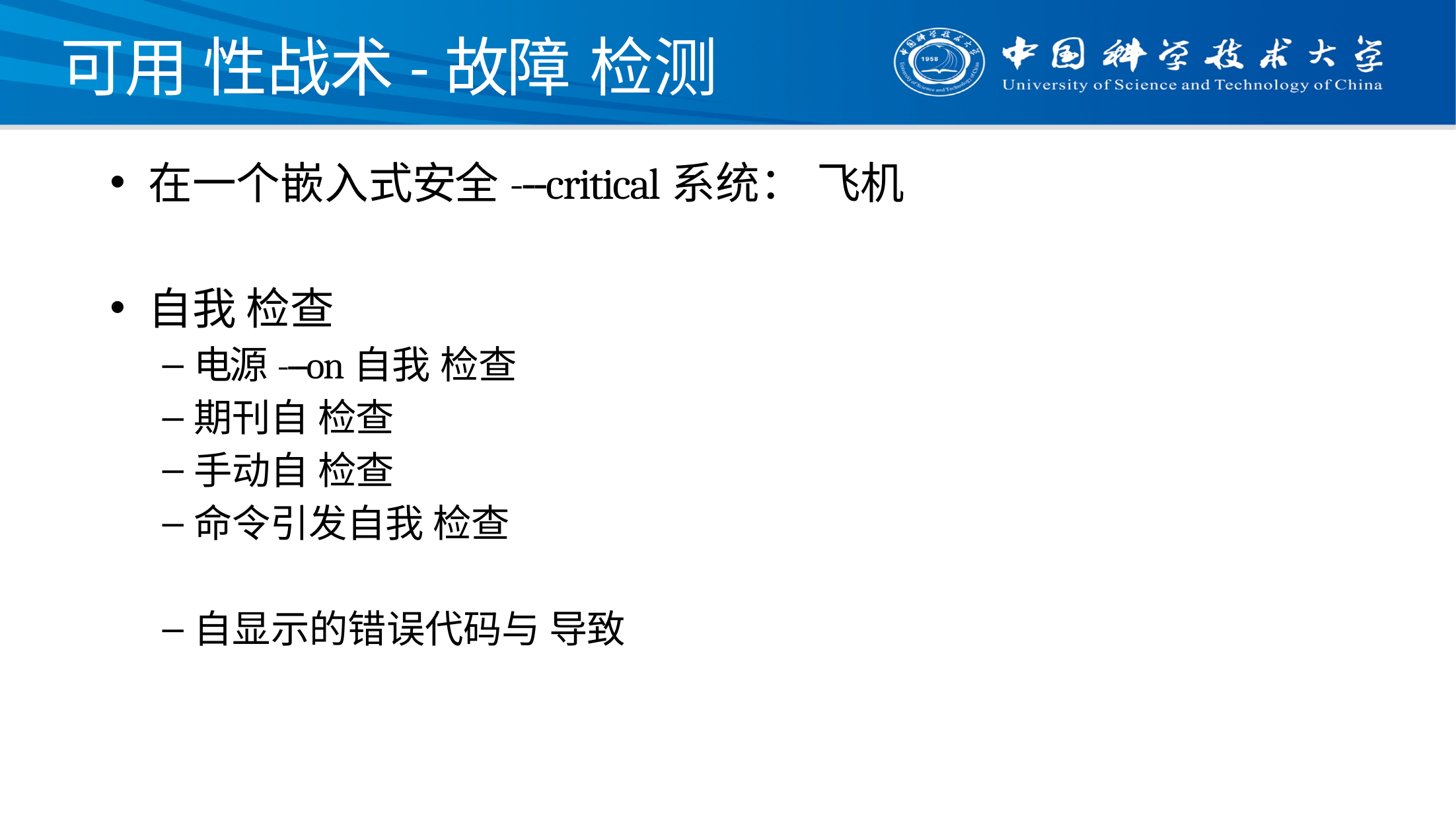

# 可用 性战术-故障 检测
在一个嵌入式安全-‐‑critical系统： 飞机

自我 检查
电源-‐‑on自我 检查
期刊自 检查
手动自 检查
命令引发自我 检查

自显示的错误代码与 导致